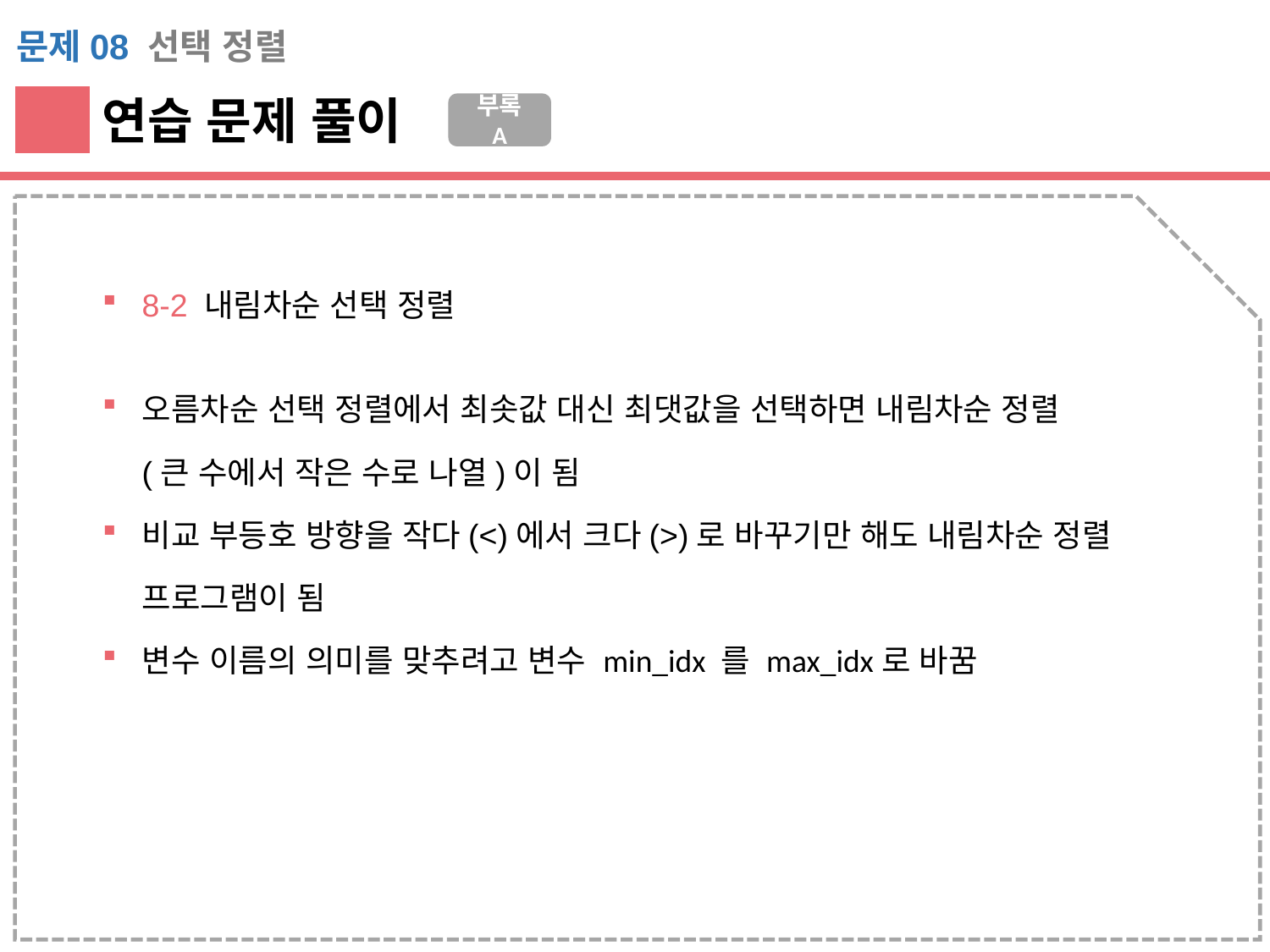

문제08 선택 정렬
연습 문제 풀이

부록 A

8-2 내림차순 선택 정렬

오름차순 선택 정렬에서 최솟값 대신 최댓값을 선택하면 내림차순 정렬
(큰 수에서 작은 수로 나열)이 됨
비교 부등호 방향을 작다(<)에서 크다(>)로 바꾸기만 해도 내림차순 정렬 프로그램이 됨
변수 이름의 의미를 맞추려고 변수 min_idx 를 max_idx로 바꿈